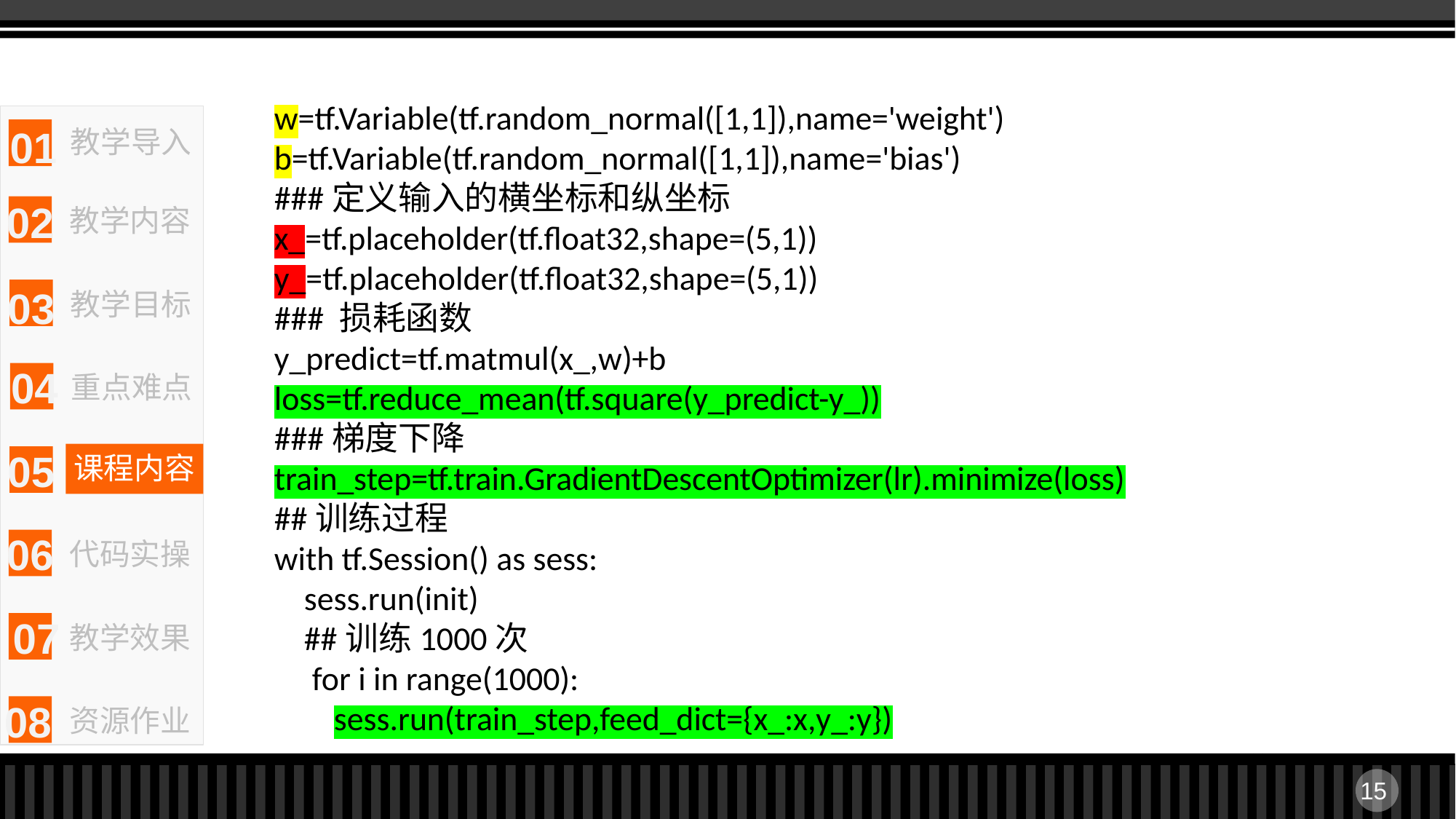

w=tf.Variable(tf.random_normal([1,1]),name='weight')
b=tf.Variable(tf.random_normal([1,1]),name='bias')
###定义输入的横坐标和纵坐标
x_=tf.placeholder(tf.float32,shape=(5,1))
y_=tf.placeholder(tf.float32,shape=(5,1))
### 损耗函数
y_predict=tf.matmul(x_,w)+b
loss=tf.reduce_mean(tf.square(y_predict-y_))
###梯度下降
train_step=tf.train.GradientDescentOptimizer(lr).minimize(loss)
##训练过程
with tf.Session() as sess:
    sess.run(init)
    ##训练1000次
    for i in range(1000):
        sess.run(train_step,feed_dict={x_:x,y_:y})